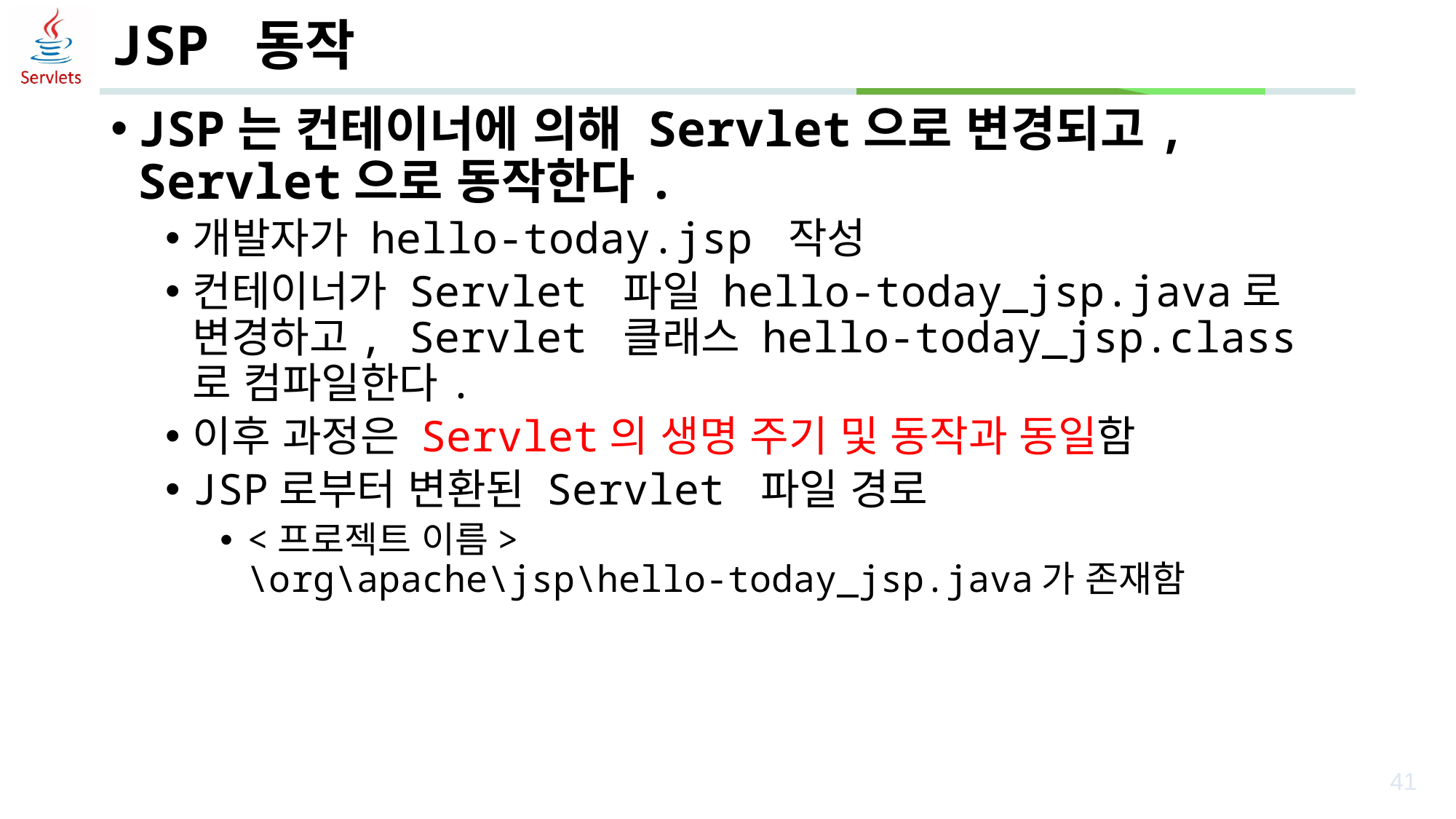

# JSP 동작
JSP는 컨테이너에 의해 Servlet으로 변경되고, Servlet으로 동작한다.
개발자가 hello-today.jsp 작성
컨테이너가 Servlet 파일 hello-today_jsp.java로 변경하고, Servlet 클래스 hello-today_jsp.class로 컴파일한다.
이후 과정은 Servlet의 생명 주기 및 동작과 동일함
JSP로부터 변환된 Servlet 파일 경로
<프로젝트 이름>
\org\apache\jsp\hello-today_jsp.java가 존재함
41